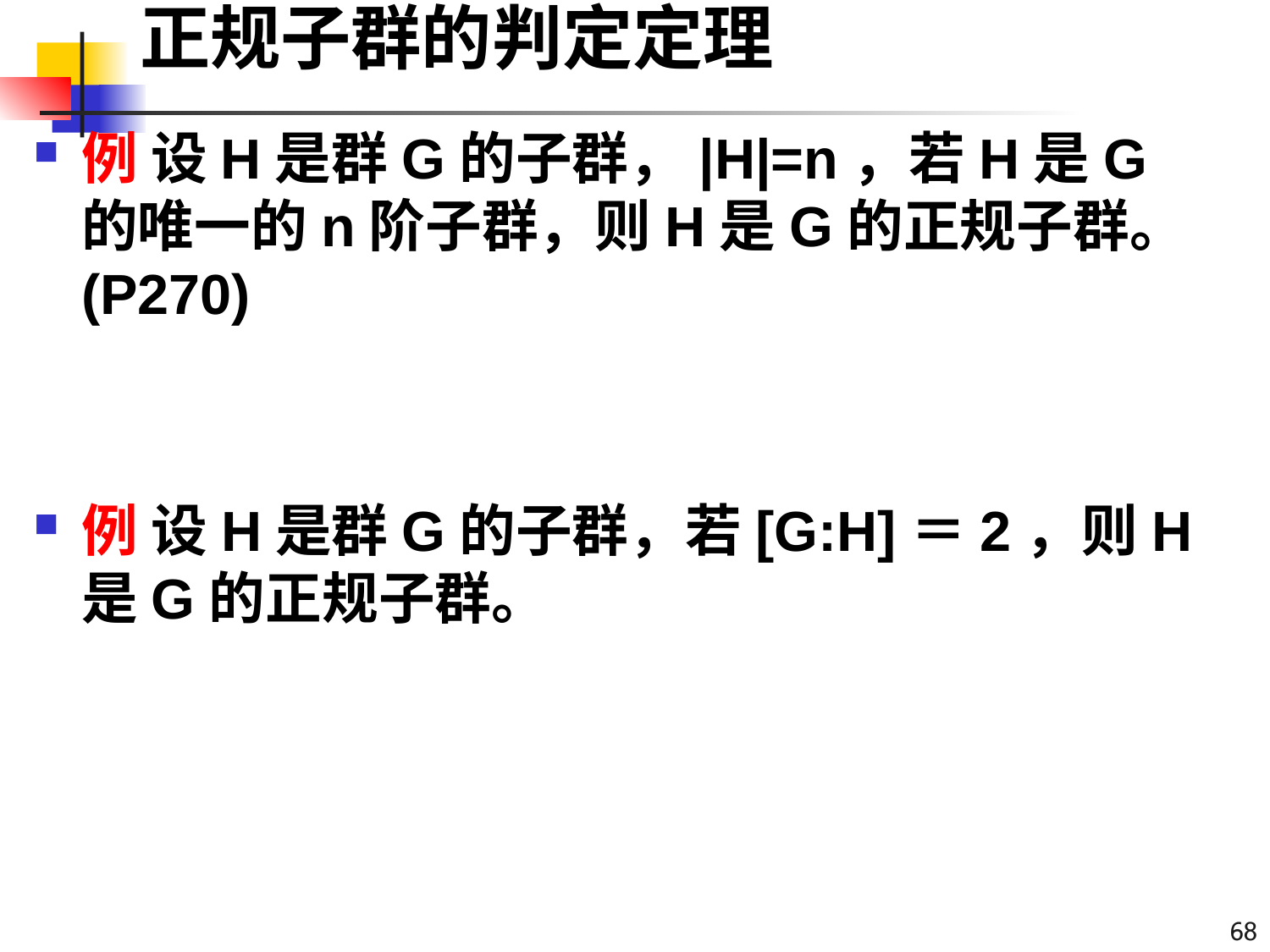

# 正规子群的判定定理
例 设H是群G的子群，|H|=n，若H是G的唯一的n阶子群，则H是G的正规子群。(P270)

例 设H是群G的子群，若[G:H]＝2，则H是G的正规子群。
68